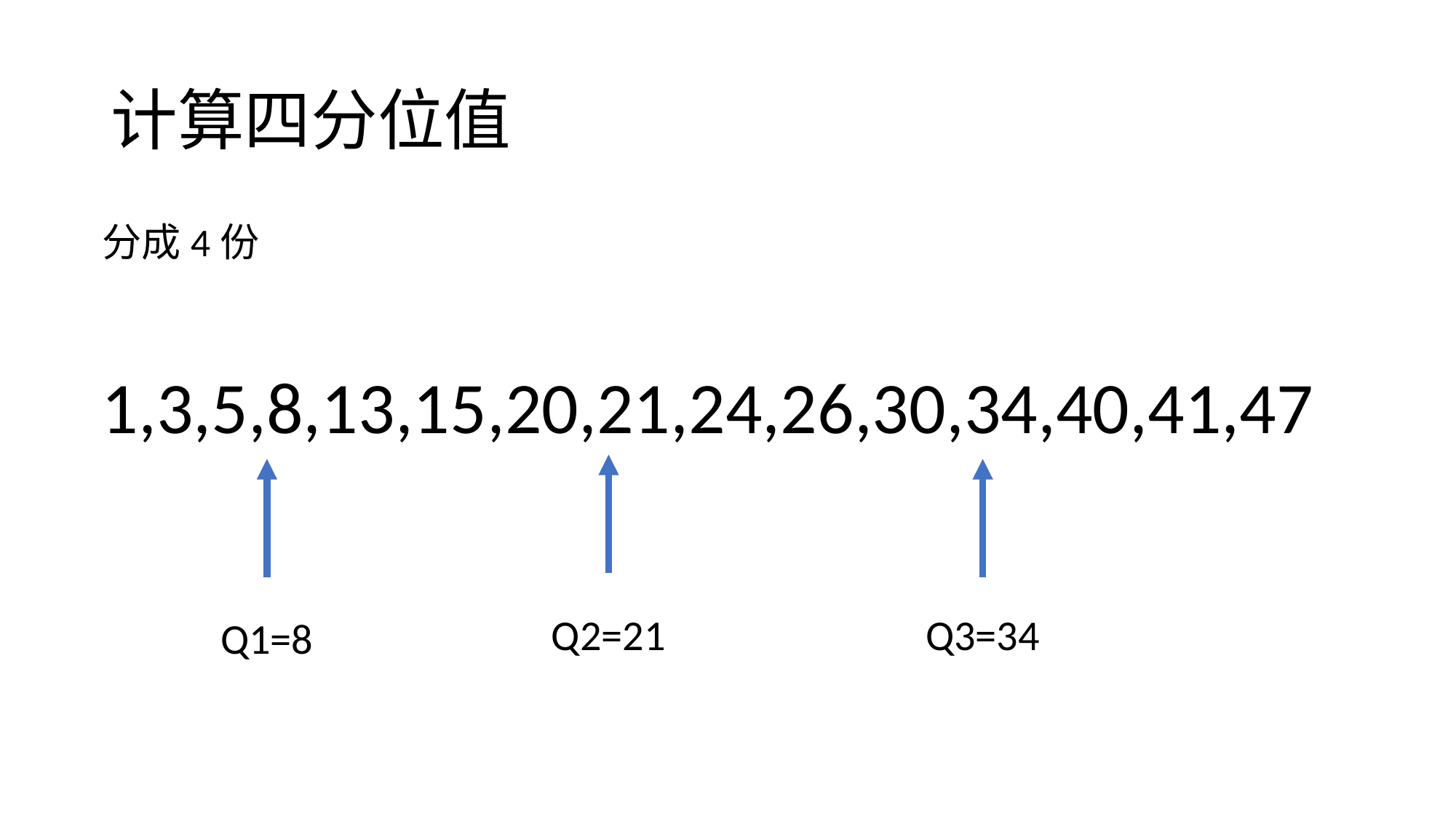

# 计算四分位值
分成4份
1,3,5,8,13,15,20,21,24,26,30,34,40,41,47
Q2=21
Q3=34
Q1=8